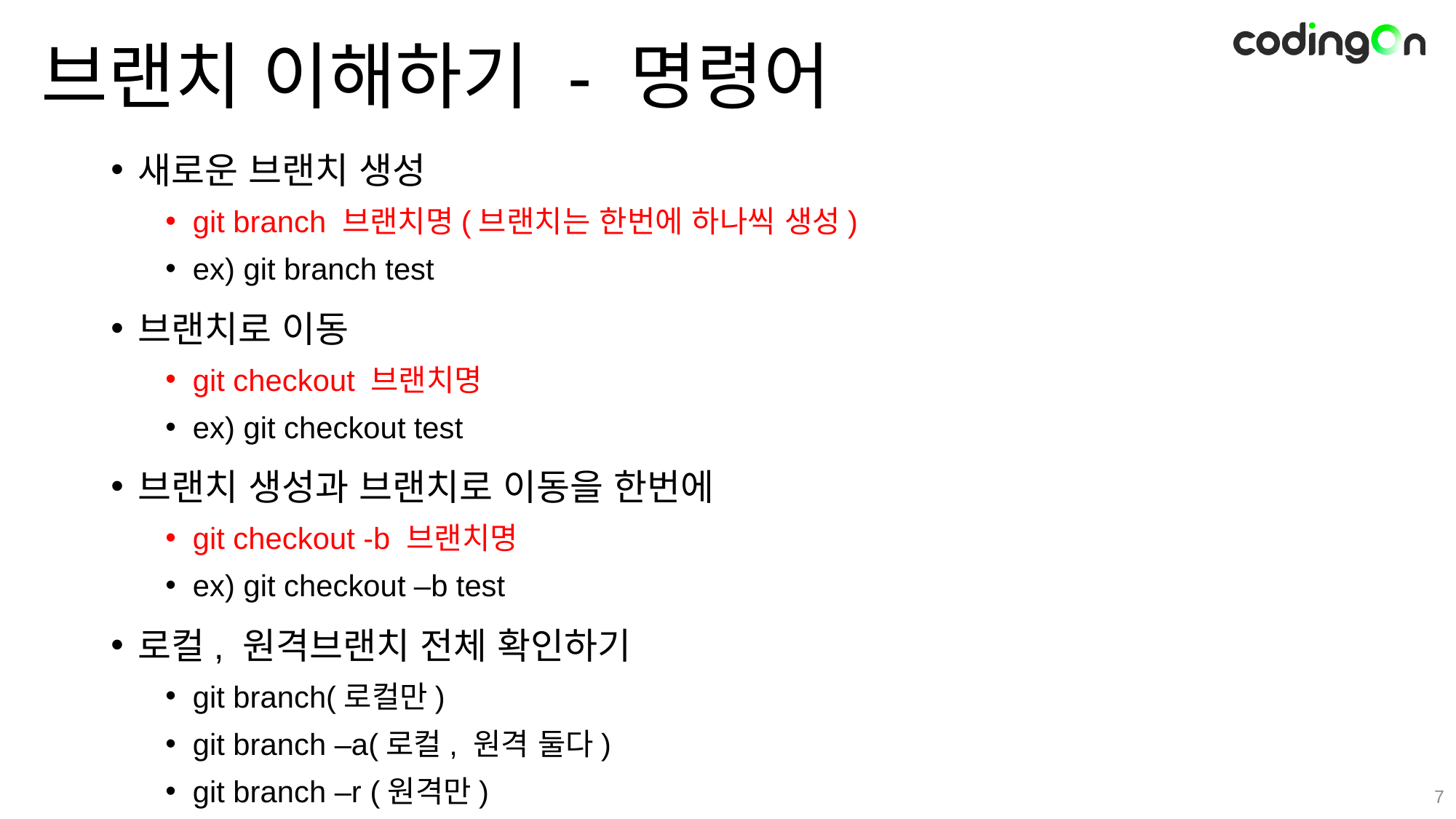

# 브랜치 이해하기 - 명령어
새로운 브랜치 생성
git branch 브랜치명(브랜치는 한번에 하나씩 생성)
ex) git branch test
브랜치로 이동
git checkout 브랜치명
ex) git checkout test
브랜치 생성과 브랜치로 이동을 한번에
git checkout -b 브랜치명
ex) git checkout –b test
로컬, 원격브랜치 전체 확인하기
git branch(로컬만)
git branch –a(로컬, 원격 둘다)
git branch –r (원격만)

7